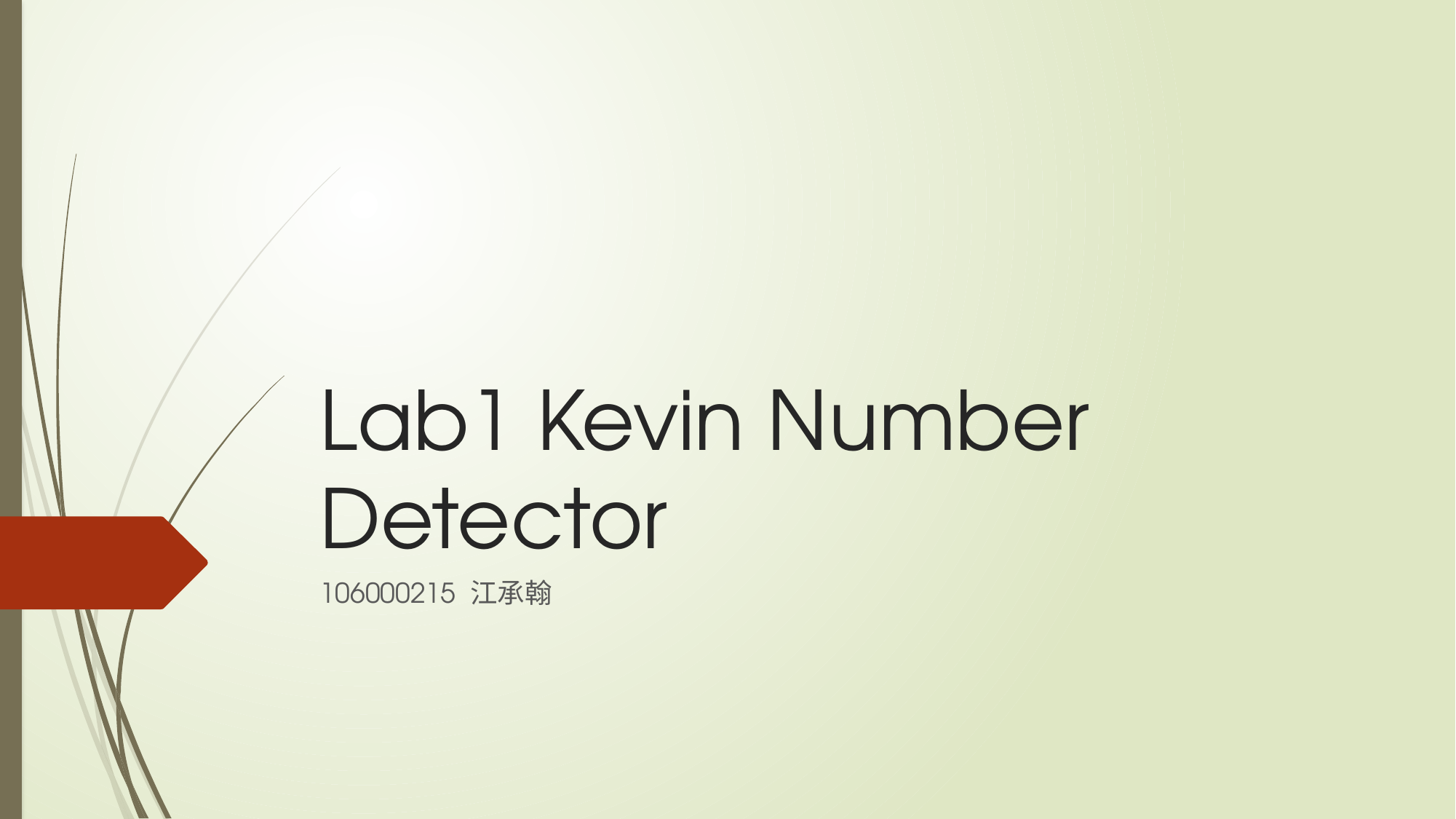

# Lab1 Kevin Number Detector
106000215 江承翰